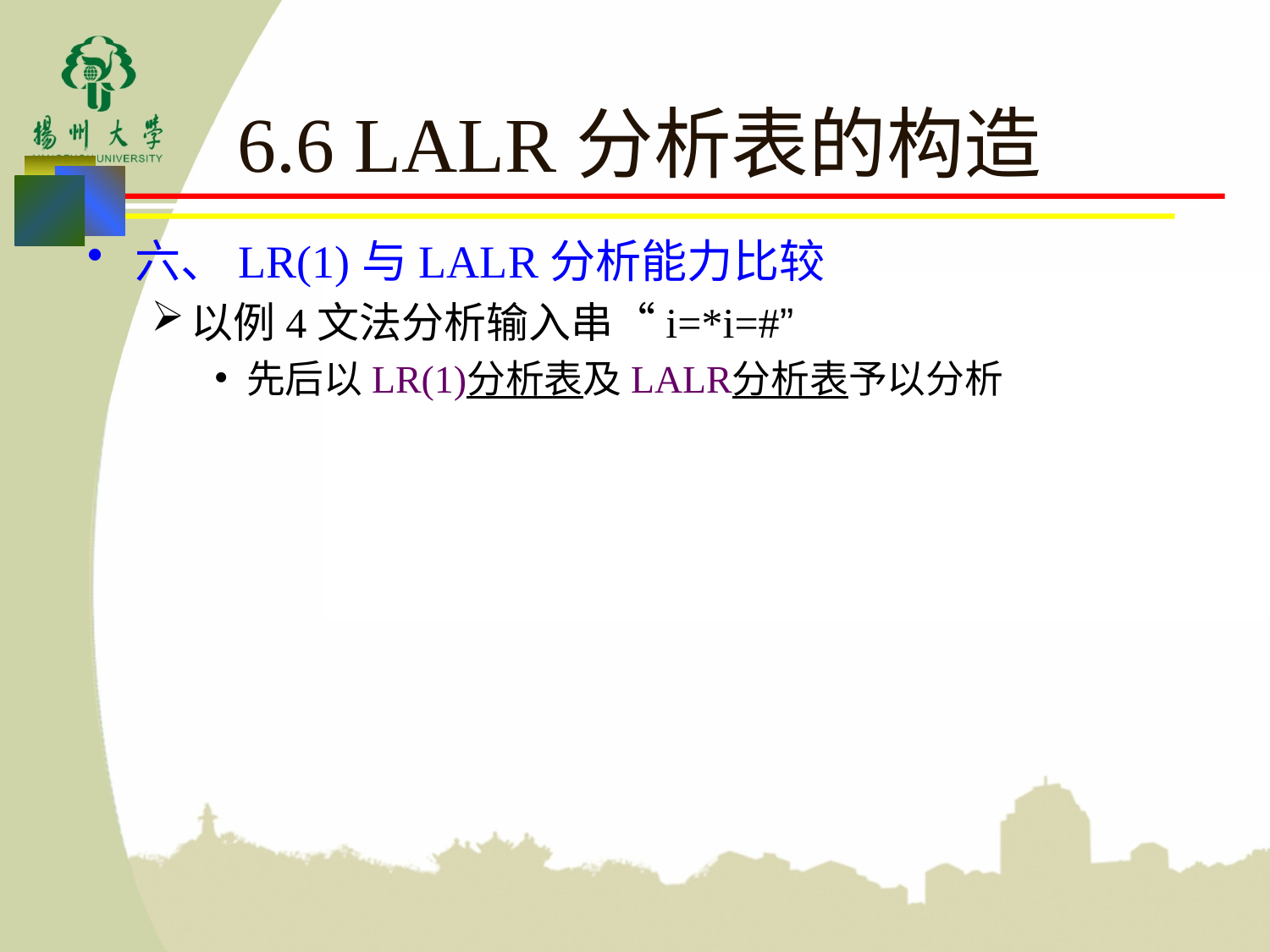

# 6.6 LALR分析表的构造
六、LR(1)与LALR分析能力比较
以例4文法分析输入串“i=*i=#”
先后以LR(1)分析表及LALR分析表予以分析

118